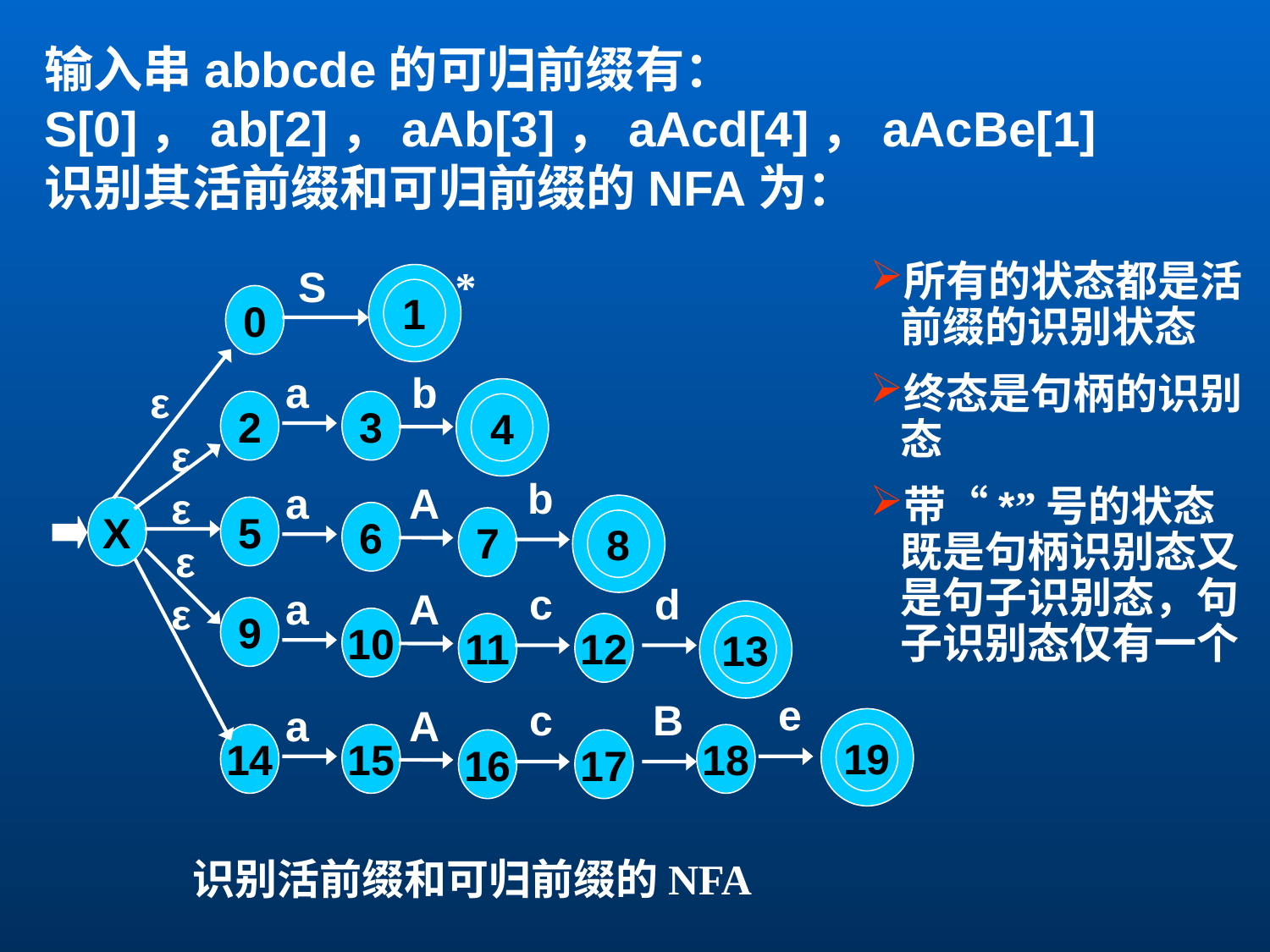

输入串abbcde的可归前缀有：
S[0]，ab[2]，aAb[3]，aAcd[4]，aAcBe[1]
识别其活前缀和可归前缀的NFA为：
S
*

1
0

a
b
ε

4
2
3
ε

b
a
A
ε

8
X
5
6
7

ε

c
d
a
A
ε
9

13
10
11
12

e
c
B
a
A

19
14
15
18
16
17

识别活前缀和可归前缀的NFA
所有的状态都是活前缀的识别状态
终态是句柄的识别态
带“*”号的状态既是句柄识别态又是句子识别态，句子识别态仅有一个